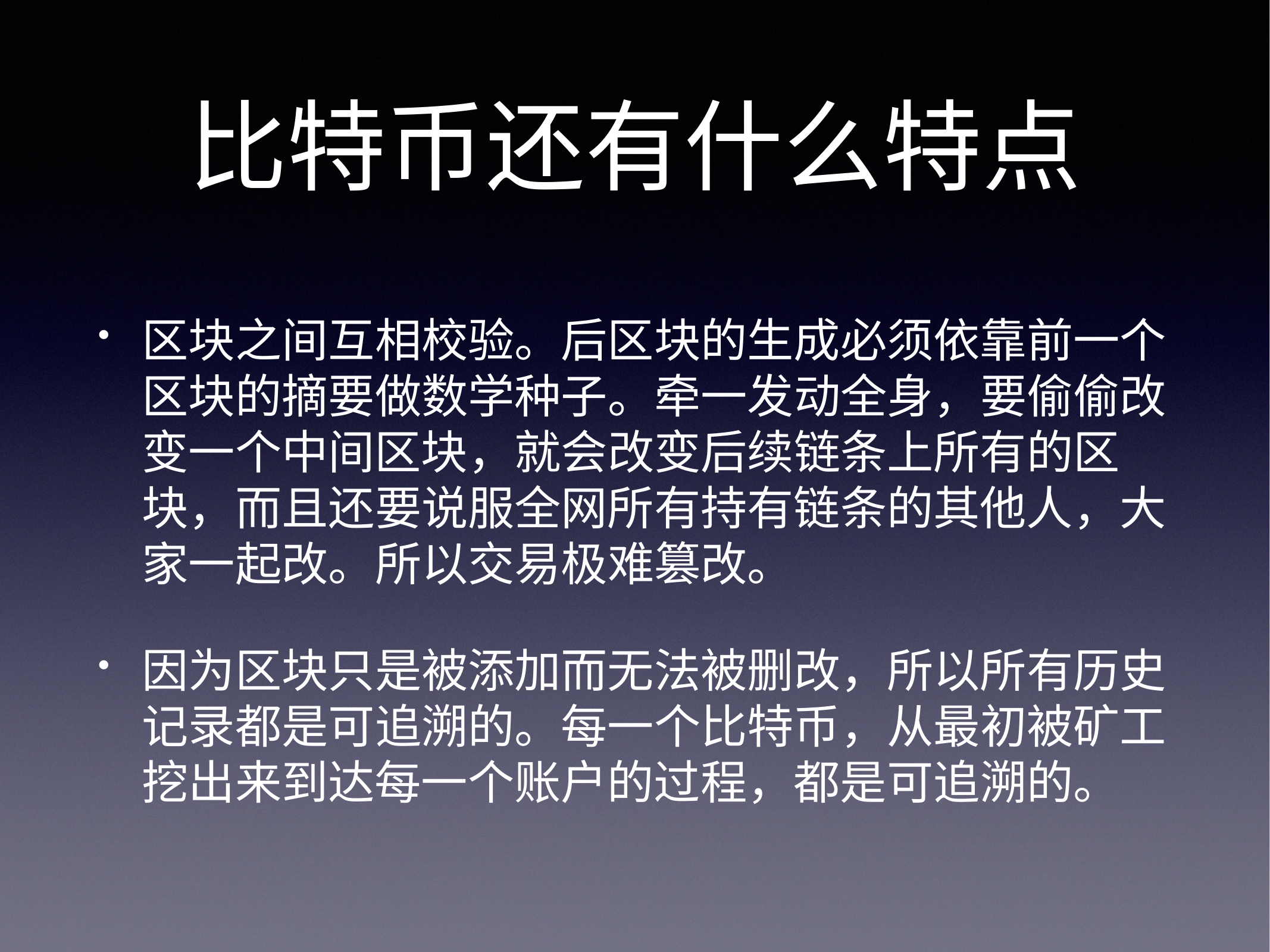

# 比特币还有什么特点
区块之间互相校验。后区块的生成必须依靠前一个区块的摘要做数学种子。牵一发动全身，要偷偷改变一个中间区块，就会改变后续链条上所有的区块，而且还要说服全网所有持有链条的其他人，大家一起改。所以交易极难篡改。
因为区块只是被添加而无法被删改，所以所有历史记录都是可追溯的。每一个比特币，从最初被矿工挖出来到达每一个账户的过程，都是可追溯的。